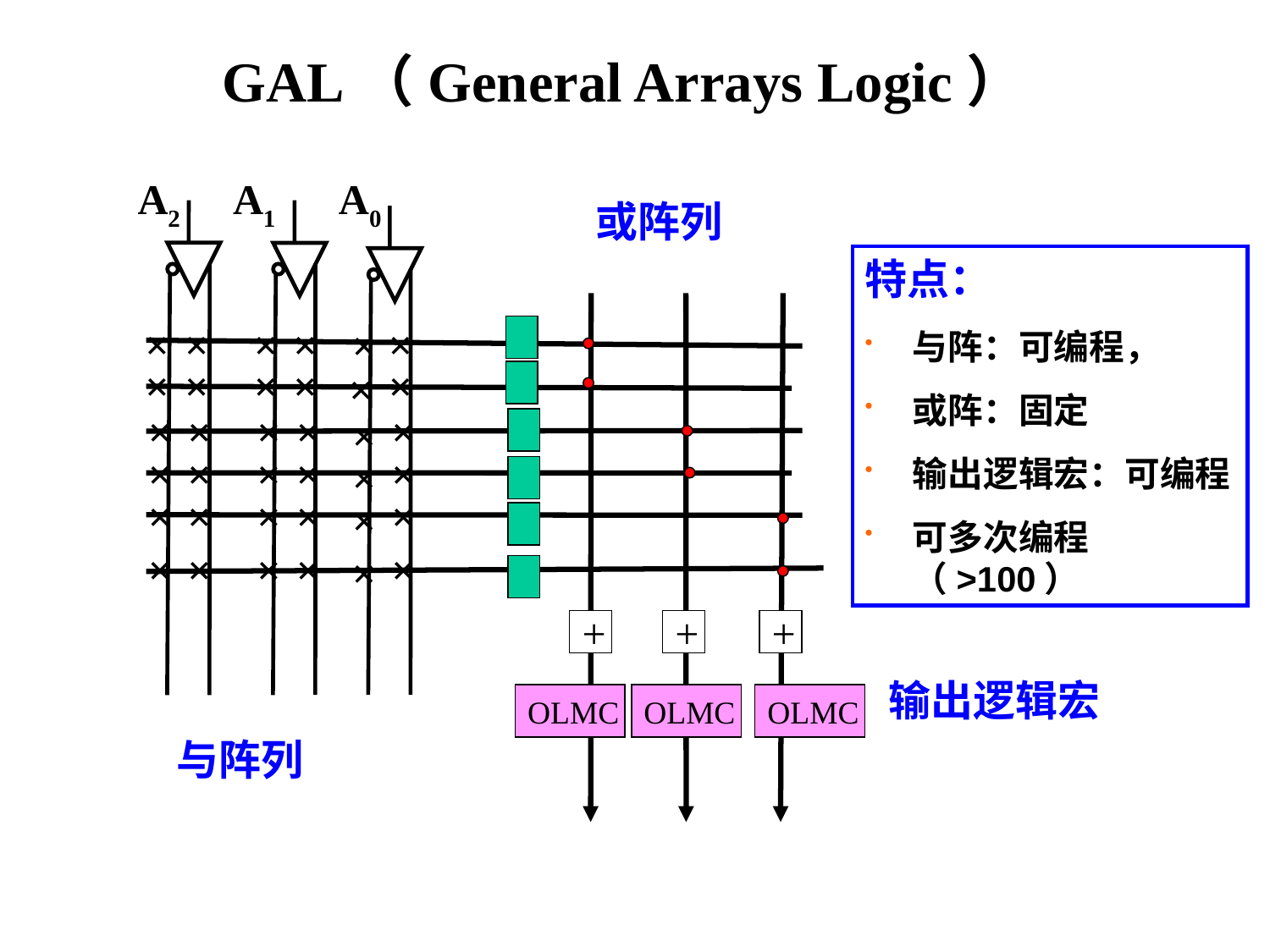

# GAL（General Arrays Logic）
A2
A1
A0
或阵列

特点：
与阵：可编程，
或阵：固定
输出逻辑宏：可编程
可多次编程（>100）

×
×
×
×
×
×

×
×
×
×
×
×

×
×
×
×
×
×

×
×
×
×
×
×

×
×
×
×
×

×

×
×
×
×
×
×

+
+
+
输出逻辑宏
OLMC
OLMC
OLMC
与阵列